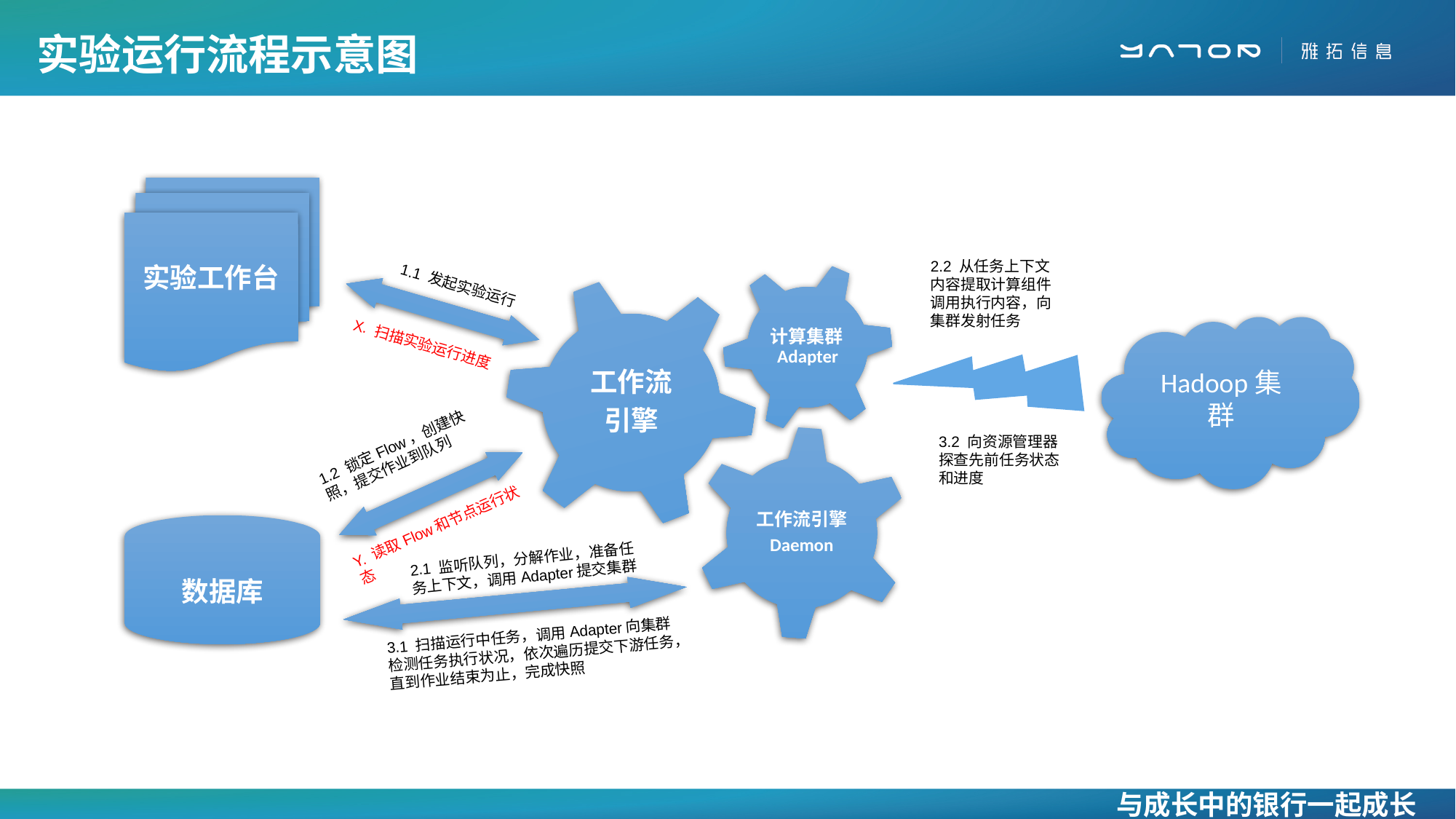

实验运行流程示意图

实验工作台
2.2 从任务上下文内容提取计算组件调用执行内容，向集群发射任务

计算集群Adapter
1.1 发起实验运行

工作流
引擎

Hadoop集群
X. 扫描实验运行进度

工作流引擎
Daemon
3.2 向资源管理器探查先前任务状态和进度
1.2 锁定Flow，创建快照，提交作业到队列

Y. 读取Flow和节点运行状态
数据库
2.1 监听队列，分解作业，准备任务上下文，调用Adapter提交集群

3.1 扫描运行中任务，调用Adapter向集群检测任务执行状况，依次遍历提交下游任务，直到作业结束为止，完成快照